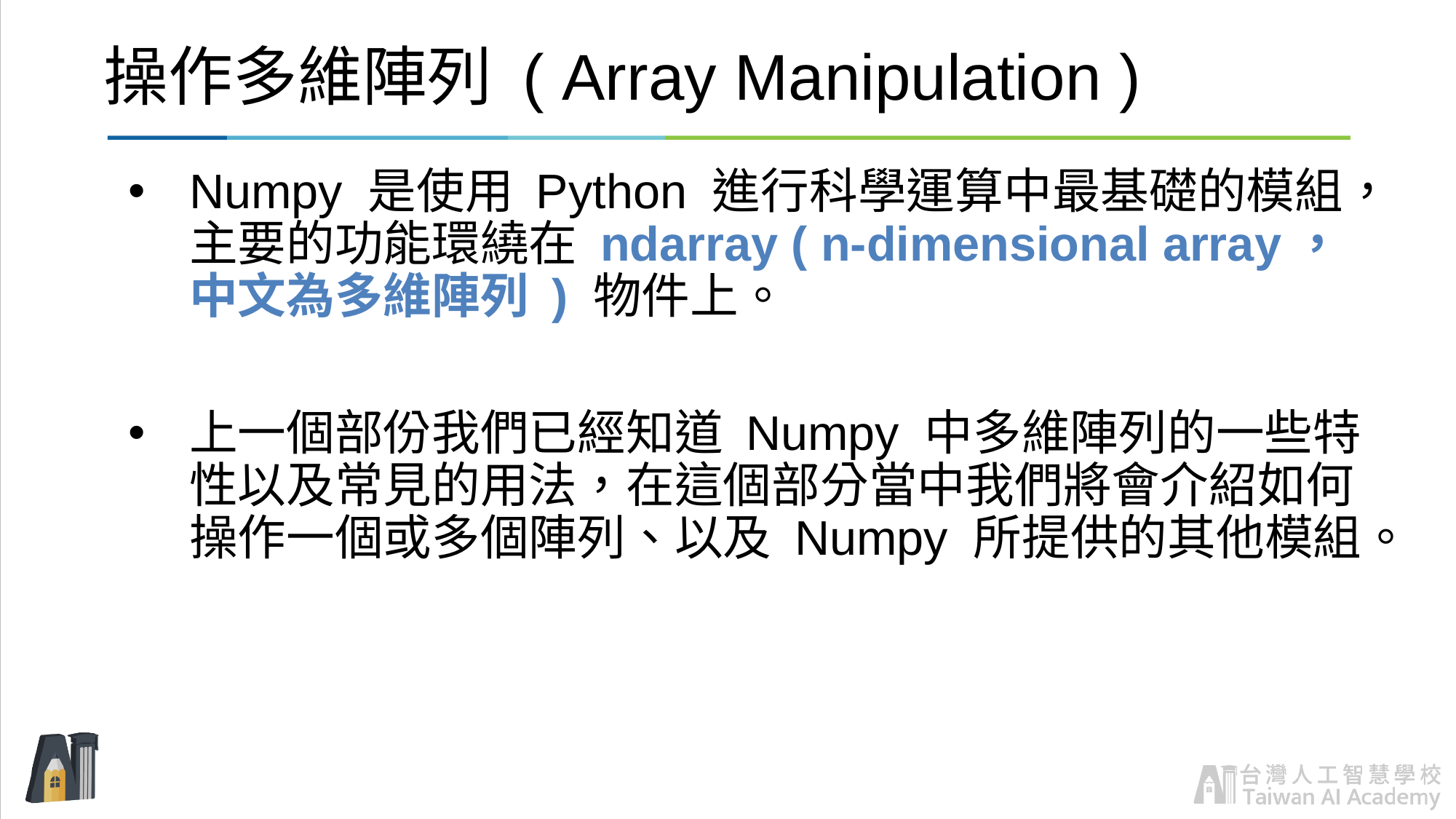

# 操作多維陣列 ( Array Manipulation )
Numpy 是使用 Python 進行科學運算中最基礎的模組，主要的功能環繞在 ndarray ( n-dimensional array，中文為多維陣列 ) 物件上。

上一個部份我們已經知道 Numpy 中多維陣列的一些特性以及常見的用法，在這個部分當中我們將會介紹如何操作一個或多個陣列、以及 Numpy 所提供的其他模組。